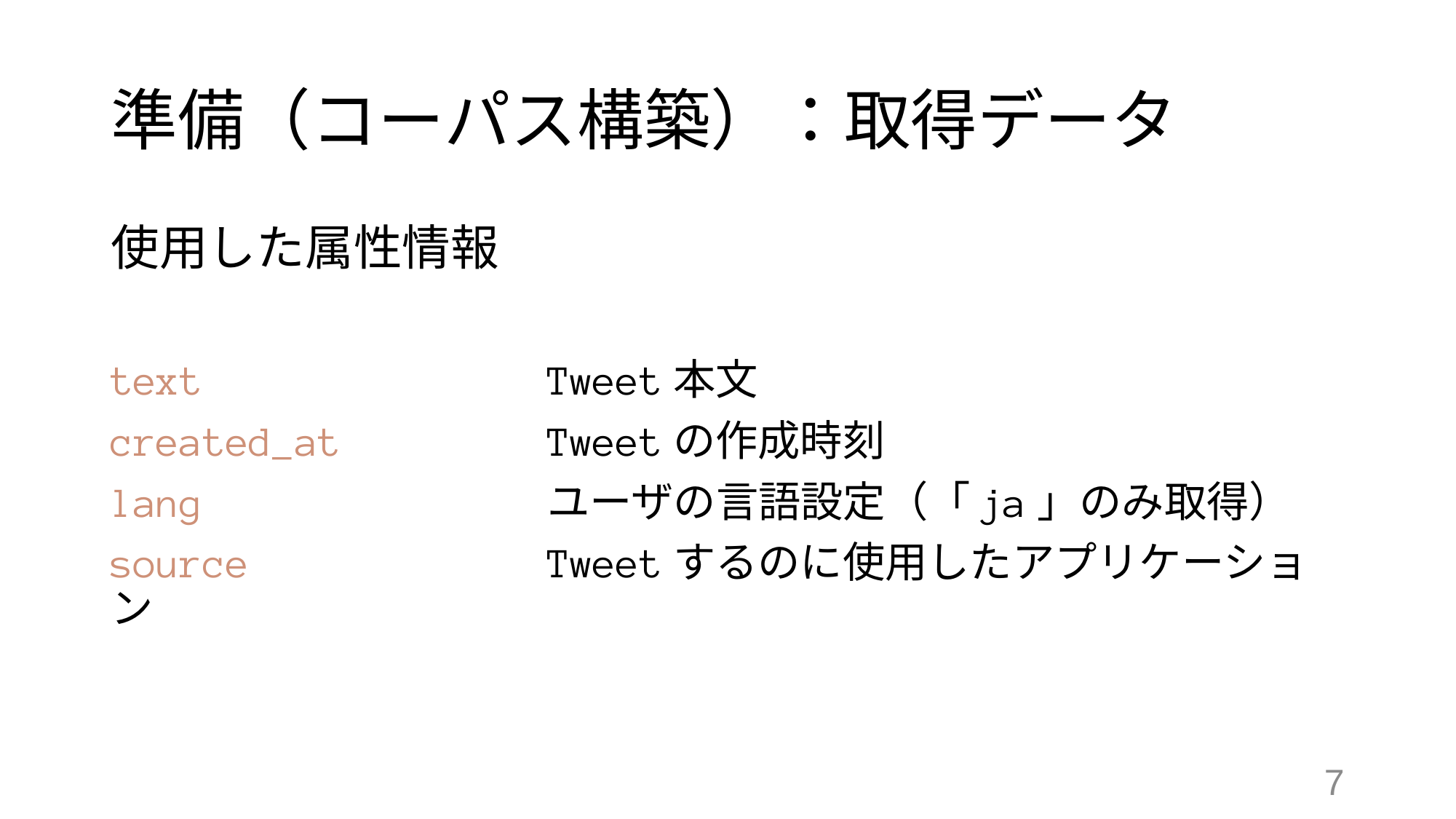

# 準備（コーパス構築）：取得データ
使用した属性情報

text				Tweet本文
created_at		Tweetの作成時刻
lang				ユーザの言語設定（「ja」のみ取得）
source			Tweetするのに使用したアプリケーション

7